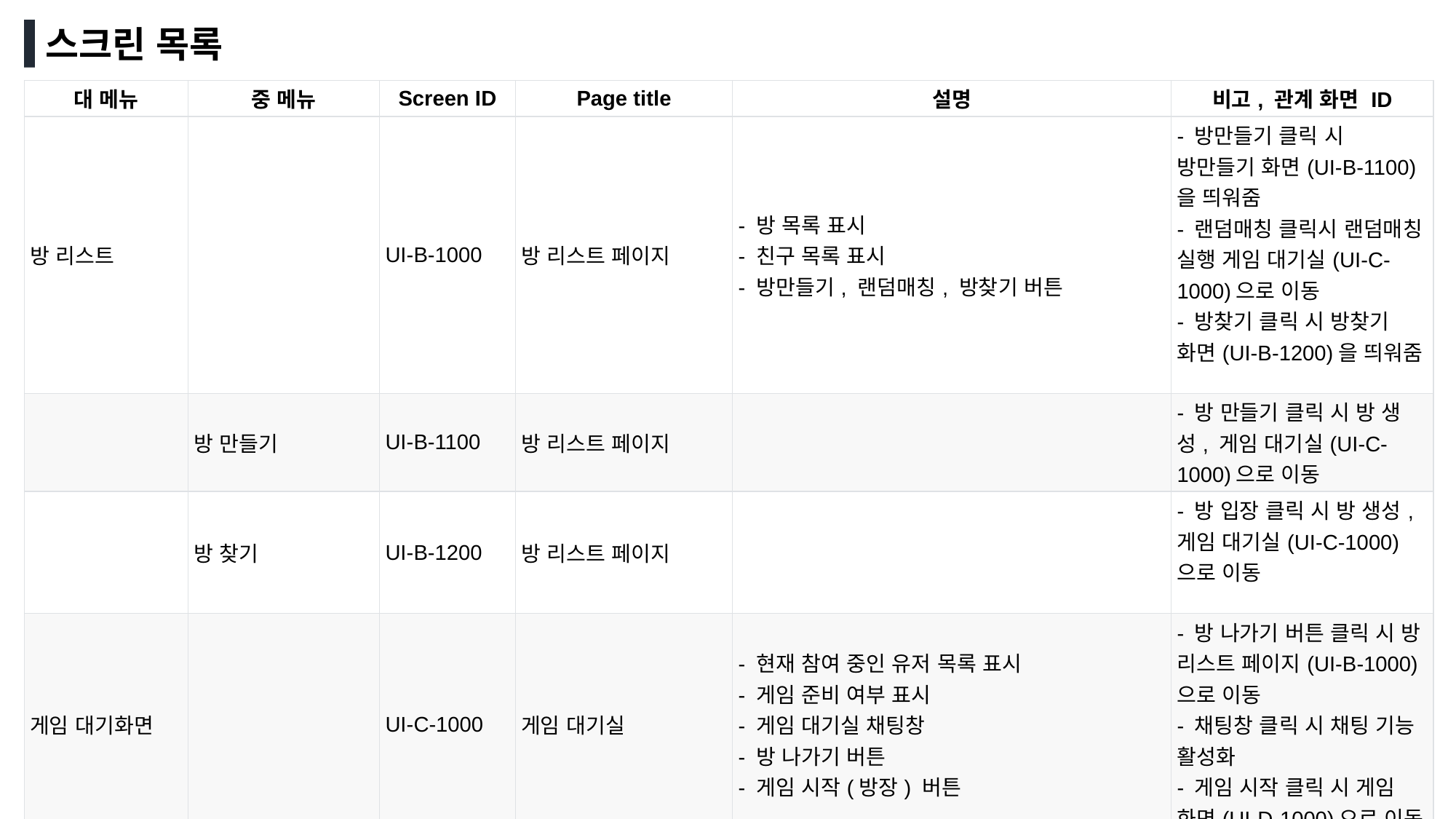

스크린 목록

| 대 메뉴 | 중 메뉴 | Screen ID | Page title | 설명 | 비고, 관계 화면 ID |
| --- | --- | --- | --- | --- | --- |
| 방 리스트 |  | UI-B-1000 | 방 리스트 페이지 | - 방 목록 표시 - 친구 목록 표시 - 방만들기, 랜덤매칭, 방찾기 버튼 | - 방만들기 클릭 시 방만들기 화면(UI-B-1100)을 띄워줌 - 랜덤매칭 클릭시 랜덤매칭 실행 게임 대기실(UI-C-1000)으로 이동 - 방찾기 클릭 시 방찾기 화면(UI-B-1200)을 띄워줌 |
|  | 방 만들기 | UI-B-1100 | 방 리스트 페이지 |  | - 방 만들기 클릭 시 방 생성, 게임 대기실(UI-C-1000)으로 이동 |
|  | 방 찾기 | UI-B-1200 | 방 리스트 페이지 |  | - 방 입장 클릭 시 방 생성, 게임 대기실(UI-C-1000)으로 이동 |
| 게임 대기화면 |  | UI-C-1000 | 게임 대기실 | - 현재 참여 중인 유저 목록 표시 - 게임 준비 여부 표시 - 게임 대기실 채팅창 - 방 나가기 버튼 - 게임 시작(방장) 버튼 | - 방 나가기 버튼 클릭 시 방 리스트 페이지(UI-B-1000)으로 이동 - 채팅창 클릭 시 채팅 기능 활성화 - 게임 시작 클릭 시 게임 화면(UI-D-1000)으로 이동 |